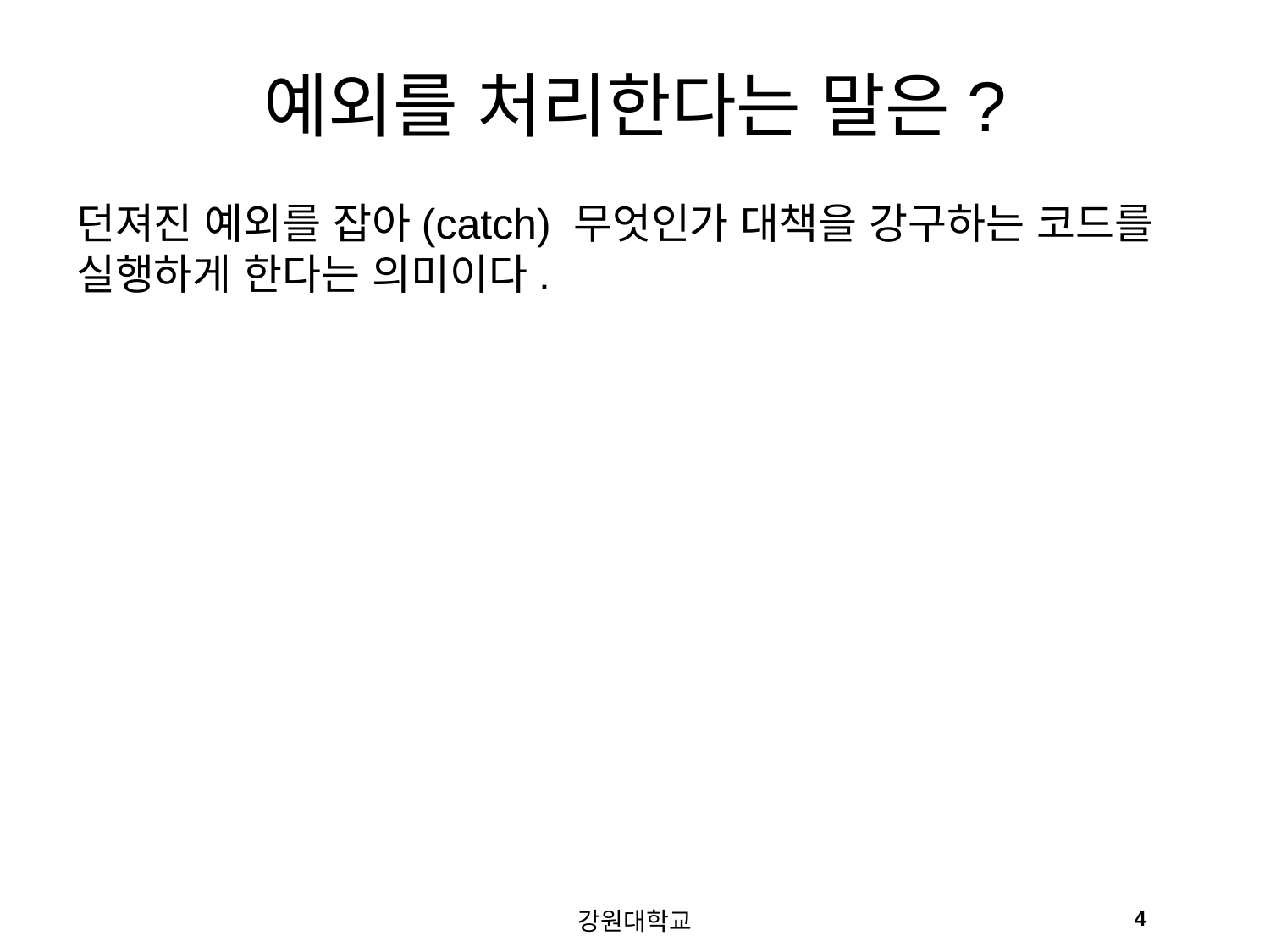

# 예외를 처리한다는 말은?
던져진 예외를 잡아(catch) 무엇인가 대책을 강구하는 코드를 실행하게 한다는 의미이다.
강원대학교